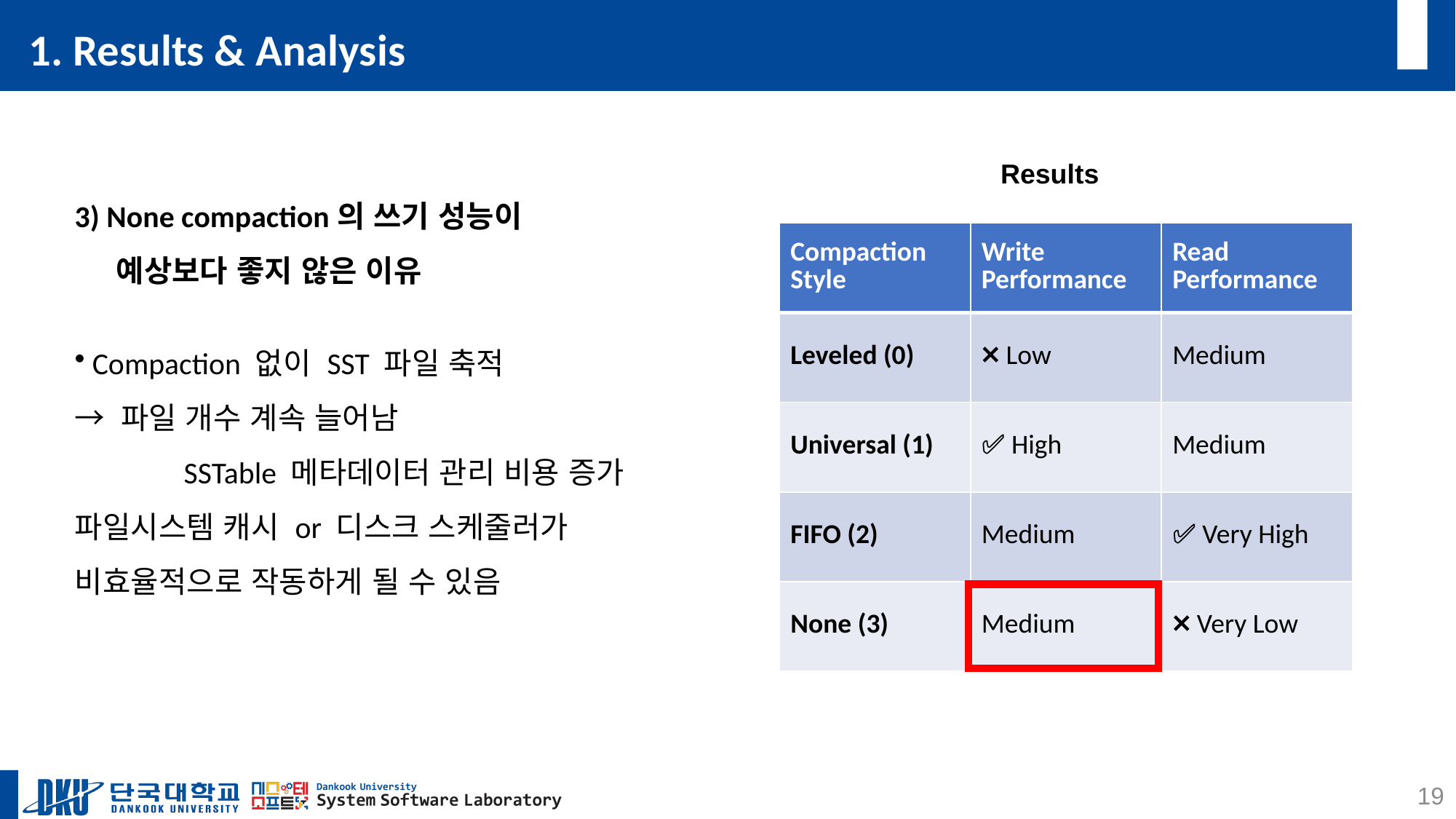

# 1. Results & Analysis
Results
3) None compaction의 쓰기 성능이
    예상보다 좋지 않은 이유

 Compaction 없이 SST 파일 축적
→ 파일 개수 계속 늘어남
	SSTable 메타데이터 관리 비용 증가	파일시스템 캐시 or 디스크 스케줄러가 	비효율적으로 작동하게 될 수 있음

| Compaction Style | Write Performance | Read Performance |
| --- | --- | --- |
| Leveled (0) | ❌ Low | Medium |
| Universal (1) | ✅ High | Medium |
| FIFO (2) | Medium | ✅ Very High |
| None (3) | Medium | ❌ Very Low |

19